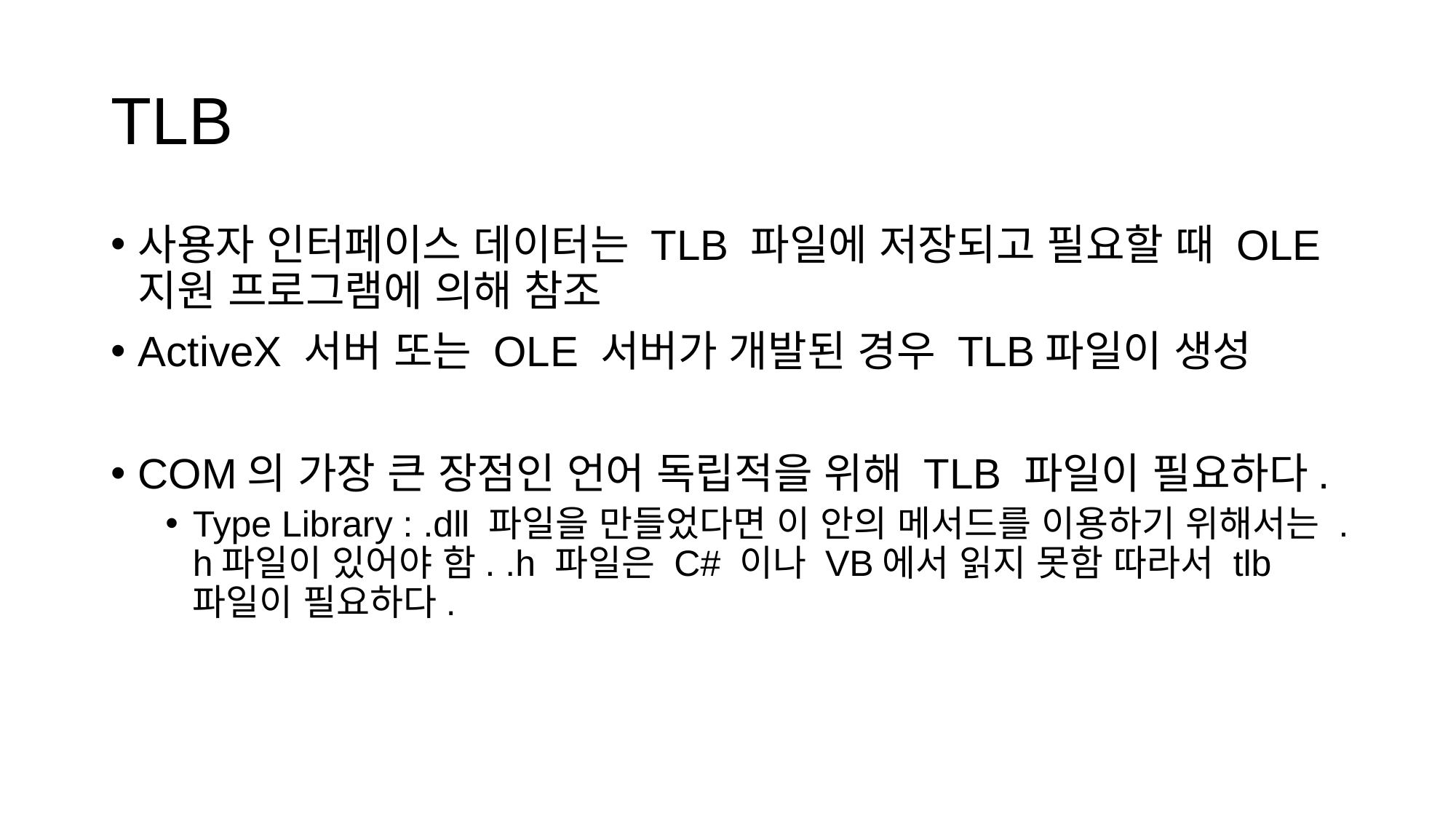

# TLB
사용자 인터페이스 데이터는 TLB 파일에 저장되고 필요할 때 OLE 지원 프로그램에 의해 참조
ActiveX 서버 또는 OLE 서버가 개발된 경우 TLB파일이 생성

COM의 가장 큰 장점인 언어 독립적을 위해 TLB 파일이 필요하다.
Type Library : .dll 파일을 만들었다면 이 안의 메서드를 이용하기 위해서는 .h파일이 있어야 함. .h 파일은 C# 이나 VB에서 읽지 못함 따라서 tlb 파일이 필요하다.